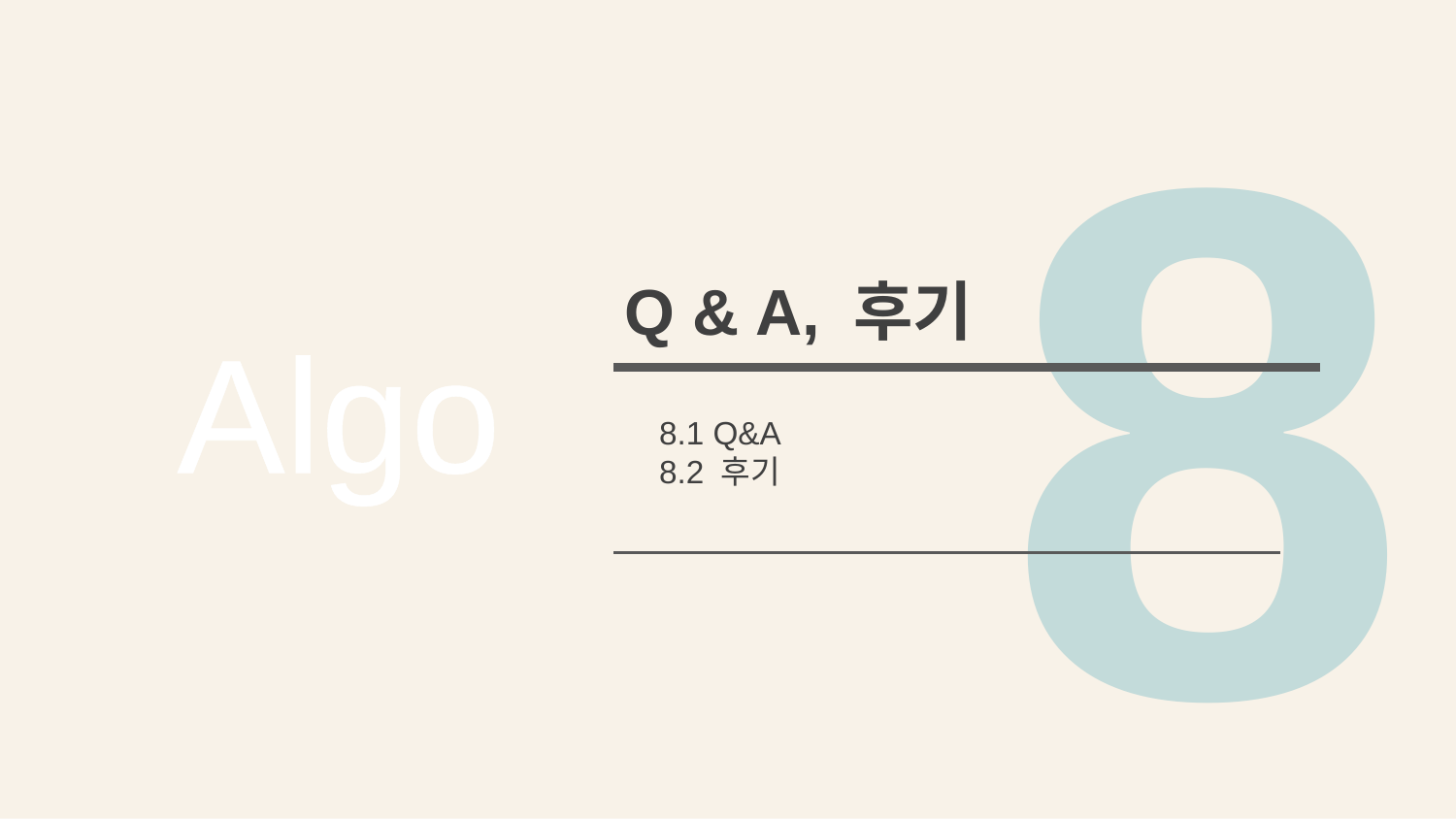

8
Q & A, 후기
Algo
8.1 Q&A
8.2 후기